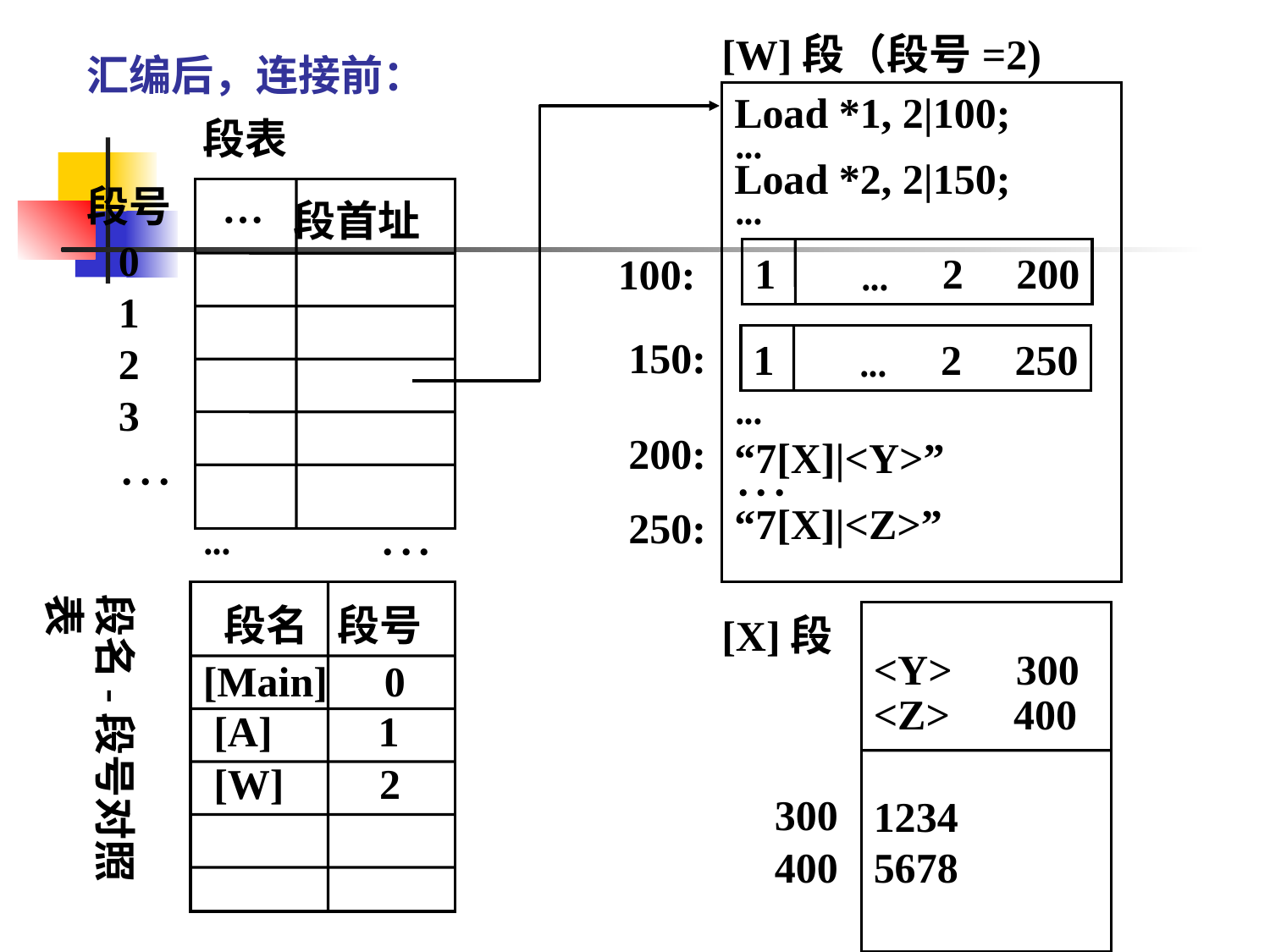

[W]段（段号=2)
Load *1, 2|100;
…
Load *2, 2|150;
…

…
“7[X]|<Y>”
...
“7[X]|<Z>”

1        …     2     200

100:
150:
1        …     2     250

200:
250:
段表
段号
   0
   1
   2
   3
   ...

  …  段首址

   …        ...

段名-段号对照表

段名   段号

[Main]     0
[A]          1
[W]         2
[X]段
<Y>      300
<Z>      400

1234
5678

300
400
汇编后，连接前：